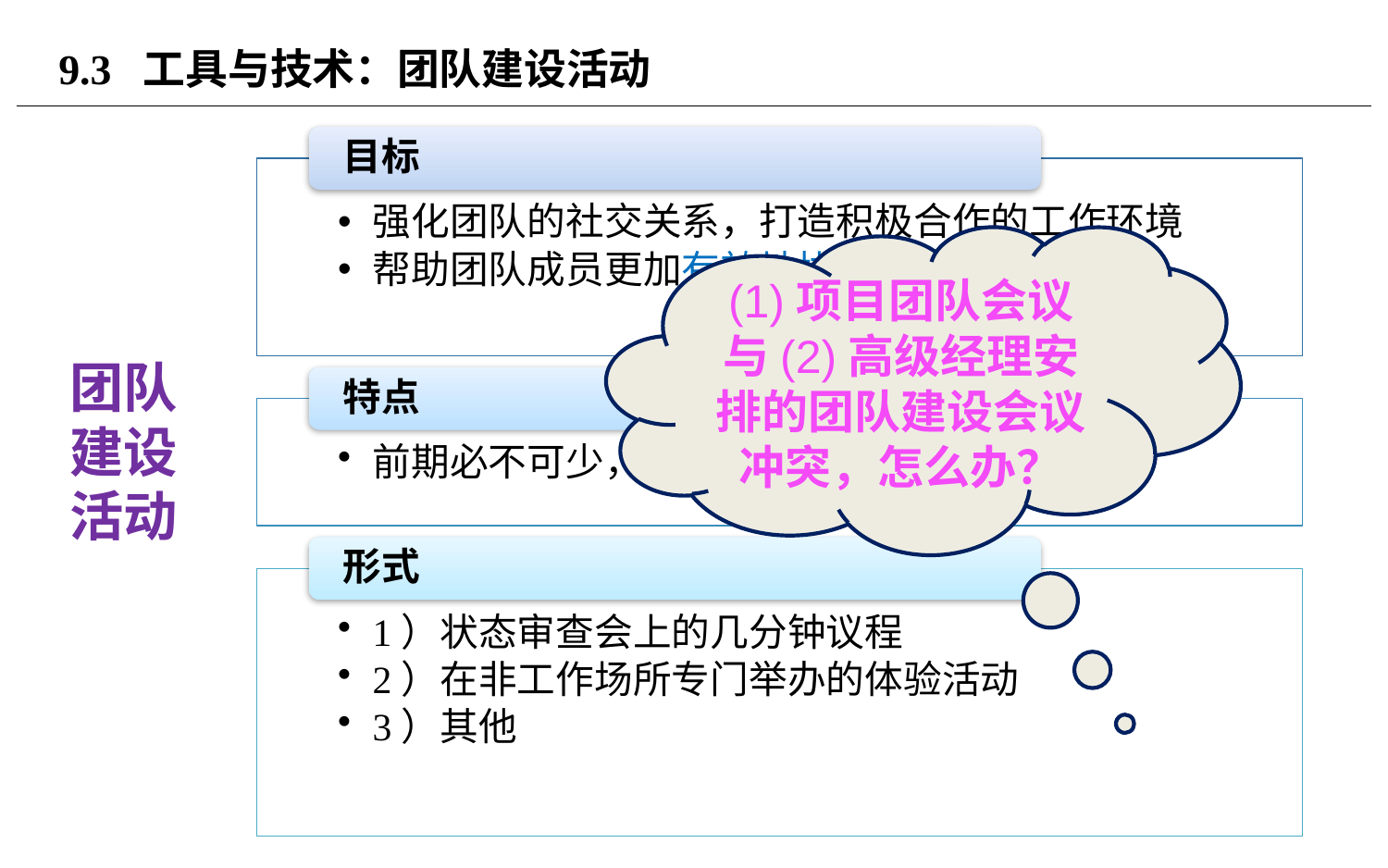

# 9.3  工具与技术：团队建设活动
强化团队的社交关系，打造积极合作的工作环境
帮助团队成员更加有效地协同工作
目标
前期必不可少，更是一个持续性过程
特点
1）状态审查会上的几分钟议程
2）在非工作场所专门举办的体验活动
3）其他
形式

(1)项目团队会议与(2)高级经理安排的团队建设会议冲突，怎么办？
团队建设活动